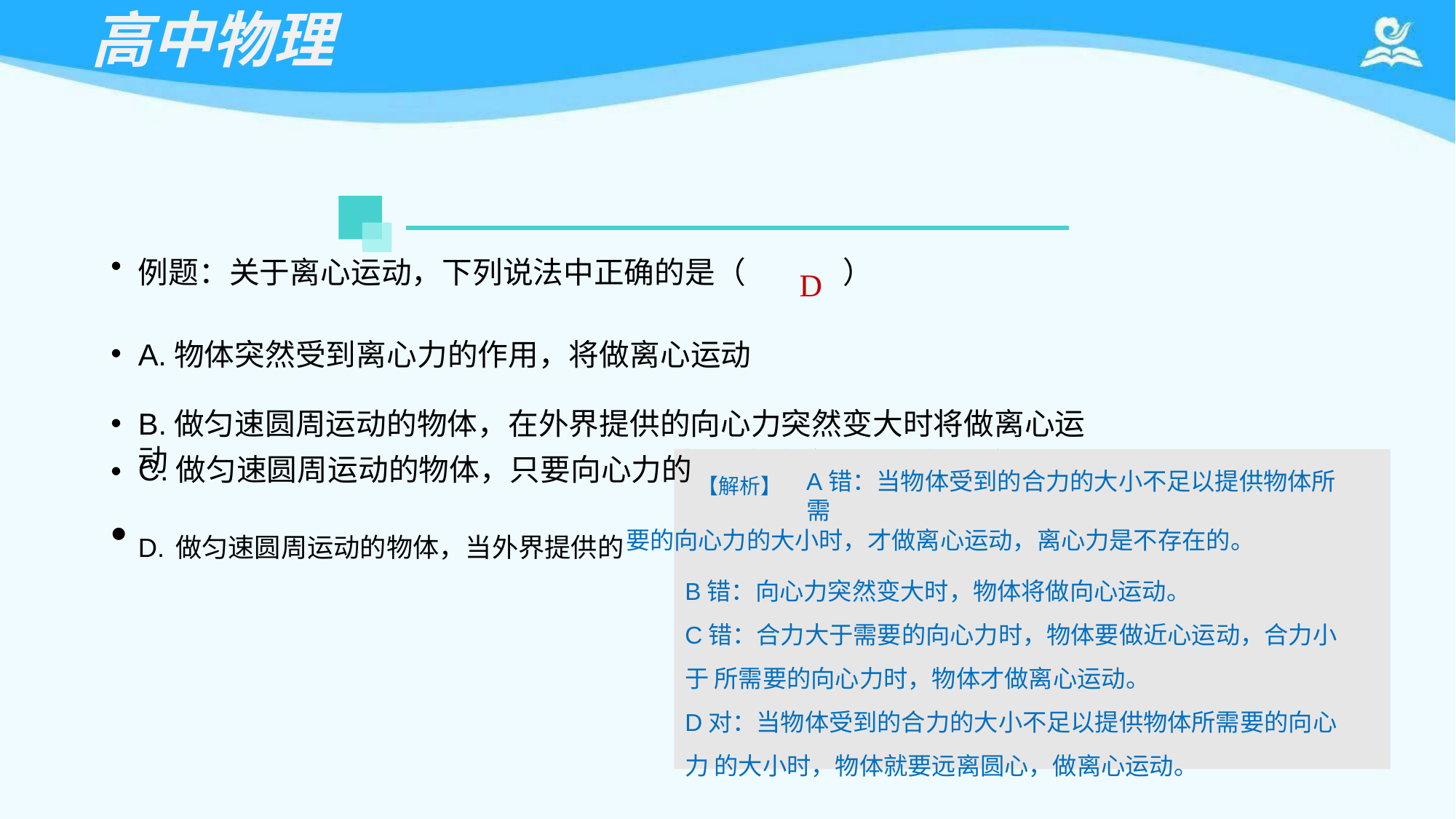

# 高中物理

例题：关于离心运动，下列说法中正确的是（	D ）
A.物体突然受到离心力的作用，将做离心运动
B.做匀速圆周运动的物体，在外界提供的向心力突然变大时将做离心运动

C.做匀速圆周运动的物体，只要向心力的【解析】
数值发生变化，就将做离心运动
向心力突然消失或变小时将做离心运动

A错：当物体受到的合力的大小不足以提供物体所需
D.做匀速圆周运动的物体，当外界提供的要的向心力的大小时，才做离心运动，离心力是不存在的。
B错：向心力突然变大时，物体将做向心运动。
C错：合力大于需要的向心力时，物体要做近心运动，合力小于 所需要的向心力时，物体才做离心运动。
D对：当物体受到的合力的大小不足以提供物体所需要的向心力 的大小时，物体就要远离圆心，做离心运动。